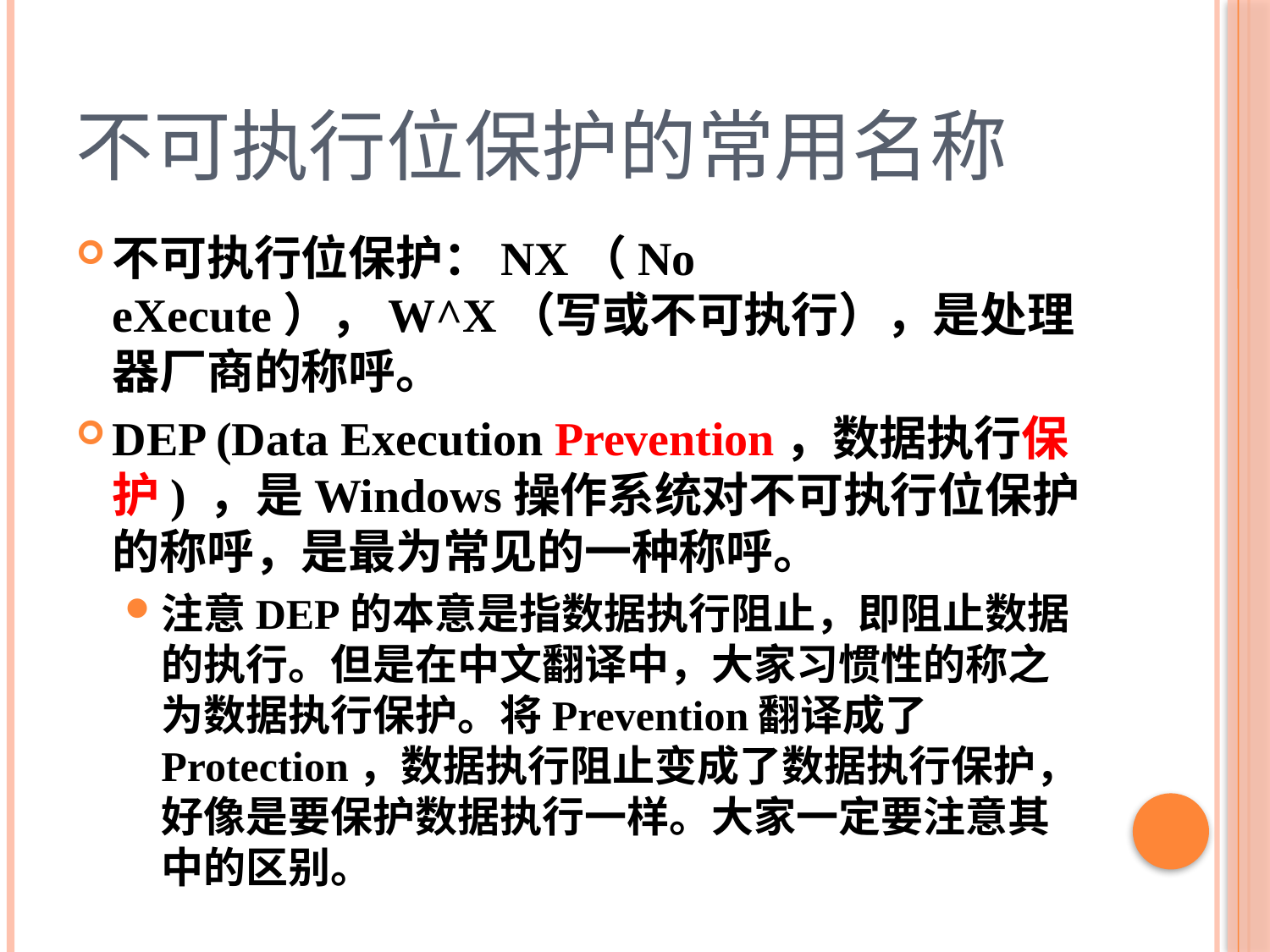

# 不可执行位保护的常用名称
不可执行位保护：NX（No eXecute），W^X（写或不可执行），是处理器厂商的称呼。
DEP (Data Execution Prevention，数据执行保护) ，是Windows操作系统对不可执行位保护的称呼，是最为常见的一种称呼。
注意DEP的本意是指数据执行阻止，即阻止数据的执行。但是在中文翻译中，大家习惯性的称之为数据执行保护。将Prevention翻译成了Protection，数据执行阻止变成了数据执行保护，好像是要保护数据执行一样。大家一定要注意其中的区别。